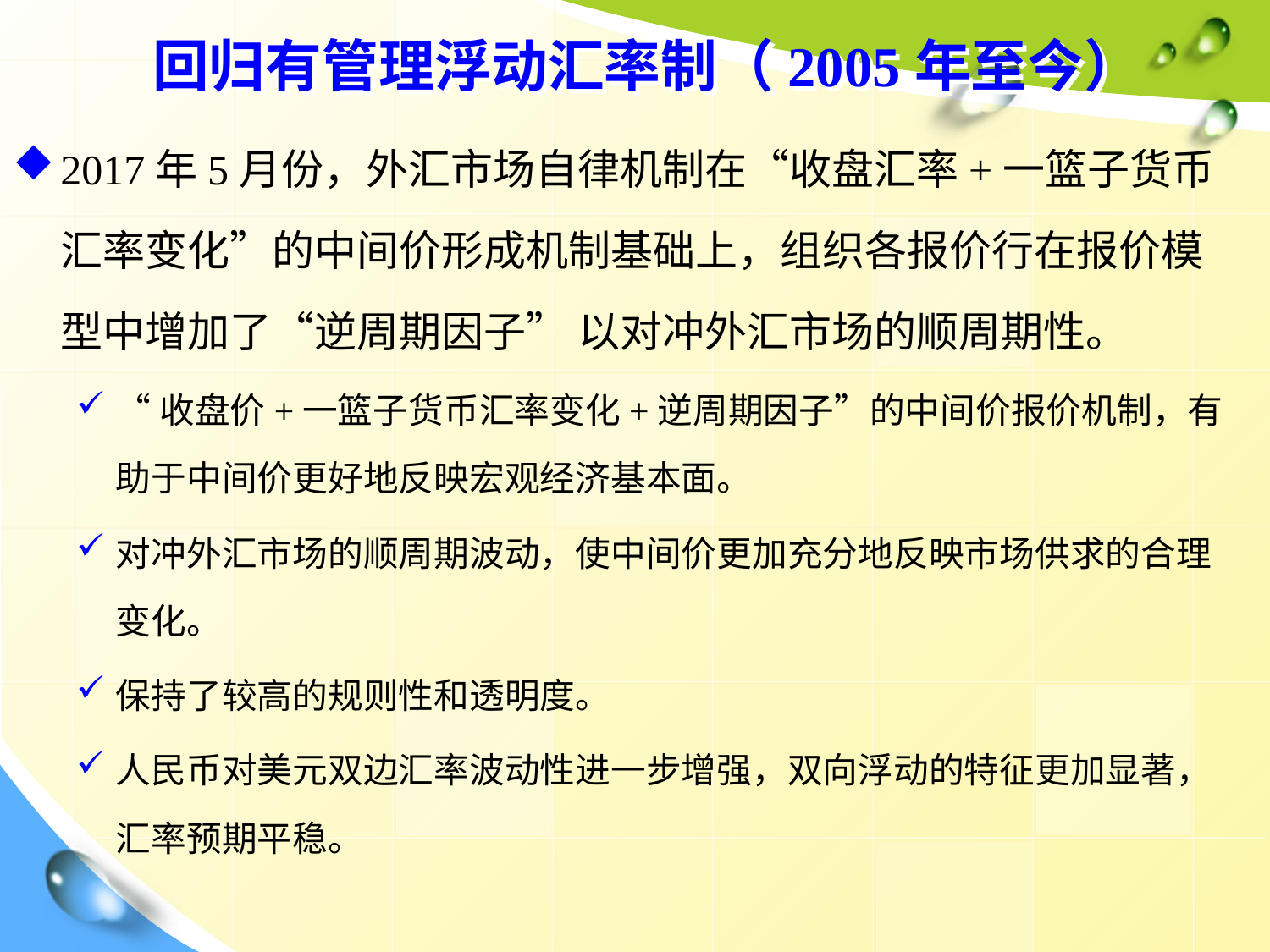

# 回归有管理浮动汇率制（2005年至今）
2017年5月份，外汇市场自律机制在“收盘汇率+一篮子货币汇率变化”的中间价形成机制基础上，组织各报价行在报价模型中增加了“逆周期因子” 以对冲外汇市场的顺周期性。
“收盘价+一篮子货币汇率变化+逆周期因子”的中间价报价机制，有助于中间价更好地反映宏观经济基本面。
对冲外汇市场的顺周期波动，使中间价更加充分地反映市场供求的合理变化。
保持了较高的规则性和透明度。
人民币对美元双边汇率波动性进一步增强，双向浮动的特征更加显著，汇率预期平稳。